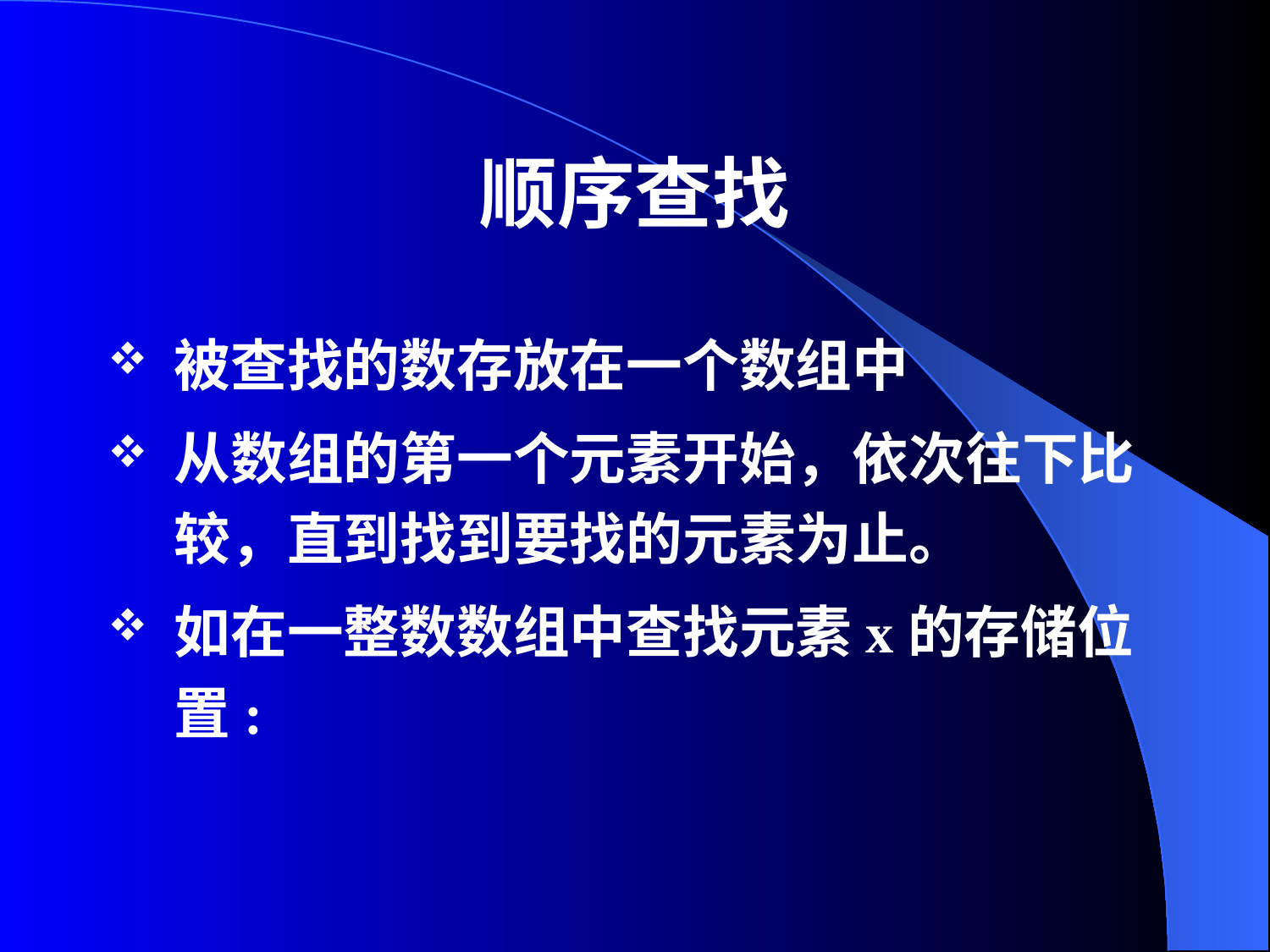

# 顺序查找
被查找的数存放在一个数组中
从数组的第一个元素开始，依次往下比较，直到找到要找的元素为止。
如在一整数数组中查找元素x的存储位置: